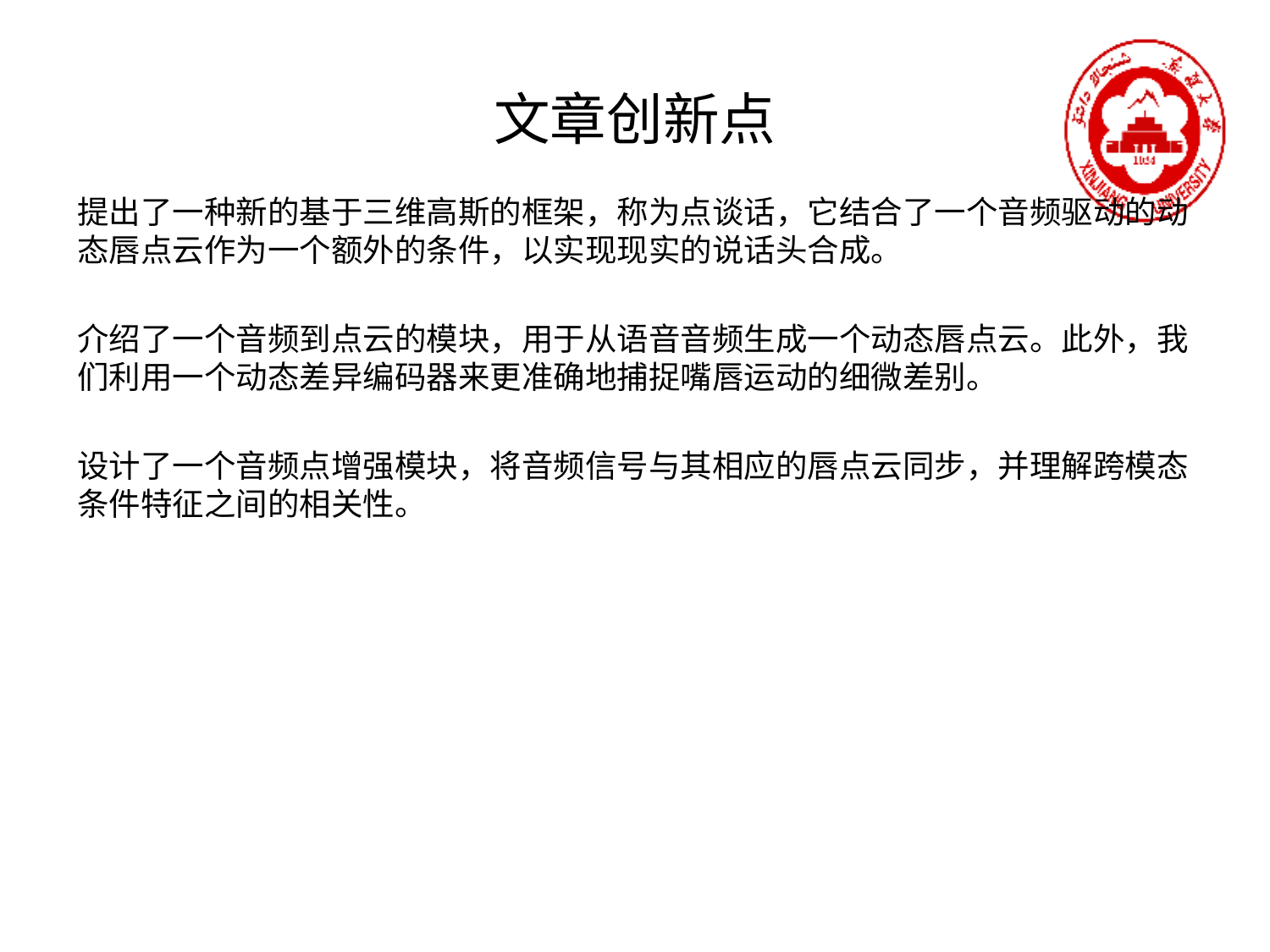

# 文章创新点
提出了一种新的基于三维高斯的框架，称为点谈话，它结合了一个音频驱动的动态唇点云作为一个额外的条件，以实现现实的说话头合成。

介绍了一个音频到点云的模块，用于从语音音频生成一个动态唇点云。此外，我们利用一个动态差异编码器来更准确地捕捉嘴唇运动的细微差别。

设计了一个音频点增强模块，将音频信号与其相应的唇点云同步，并理解跨模态条件特征之间的相关性。